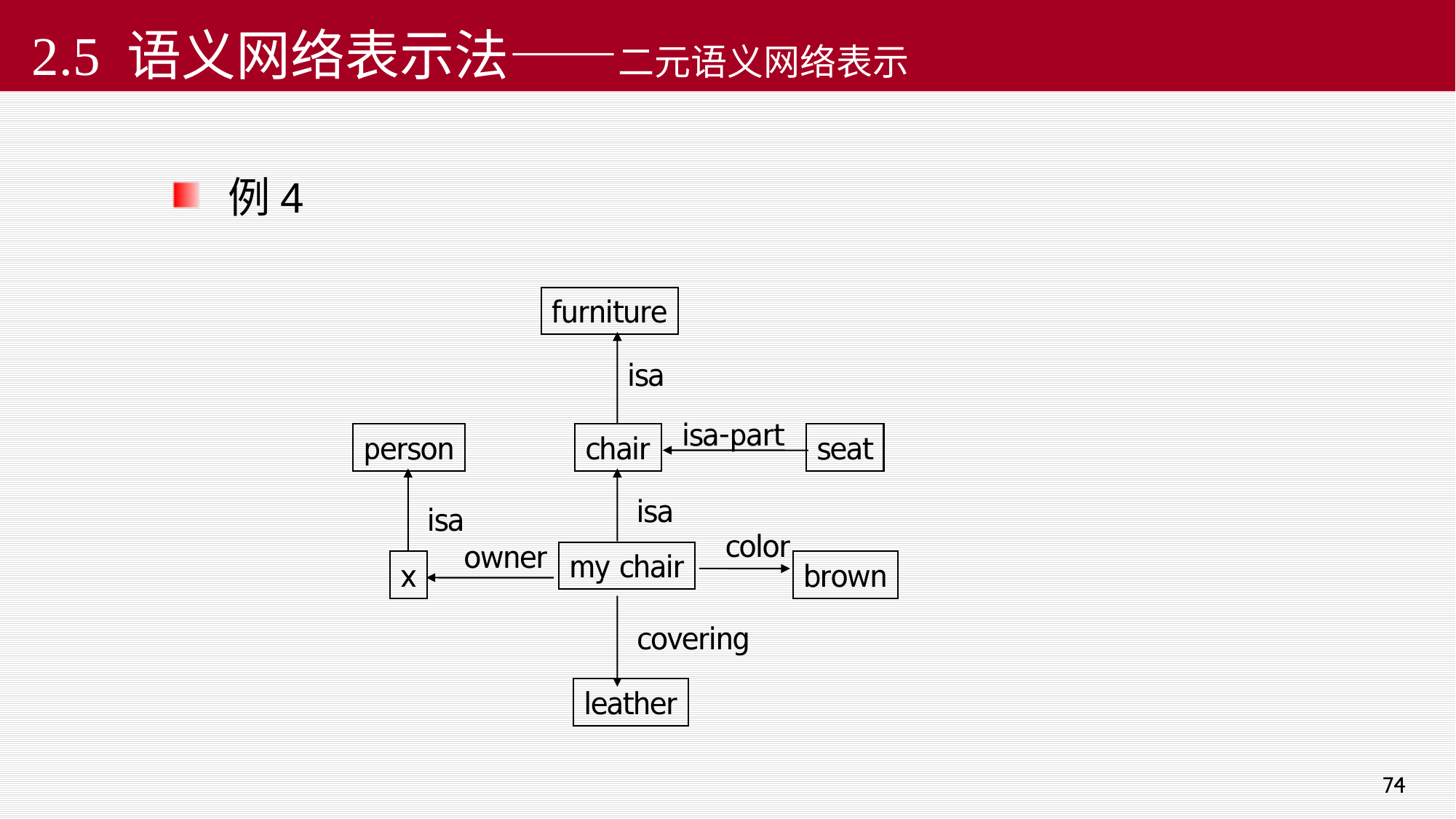

74
# 2.5 语义网络表示法——二元语义网络表示
例4

furniture

isa
isa-part
person
chair
seat

isa
isa
color
owner
my chair
x
brown

covering
leather
2018/9/8